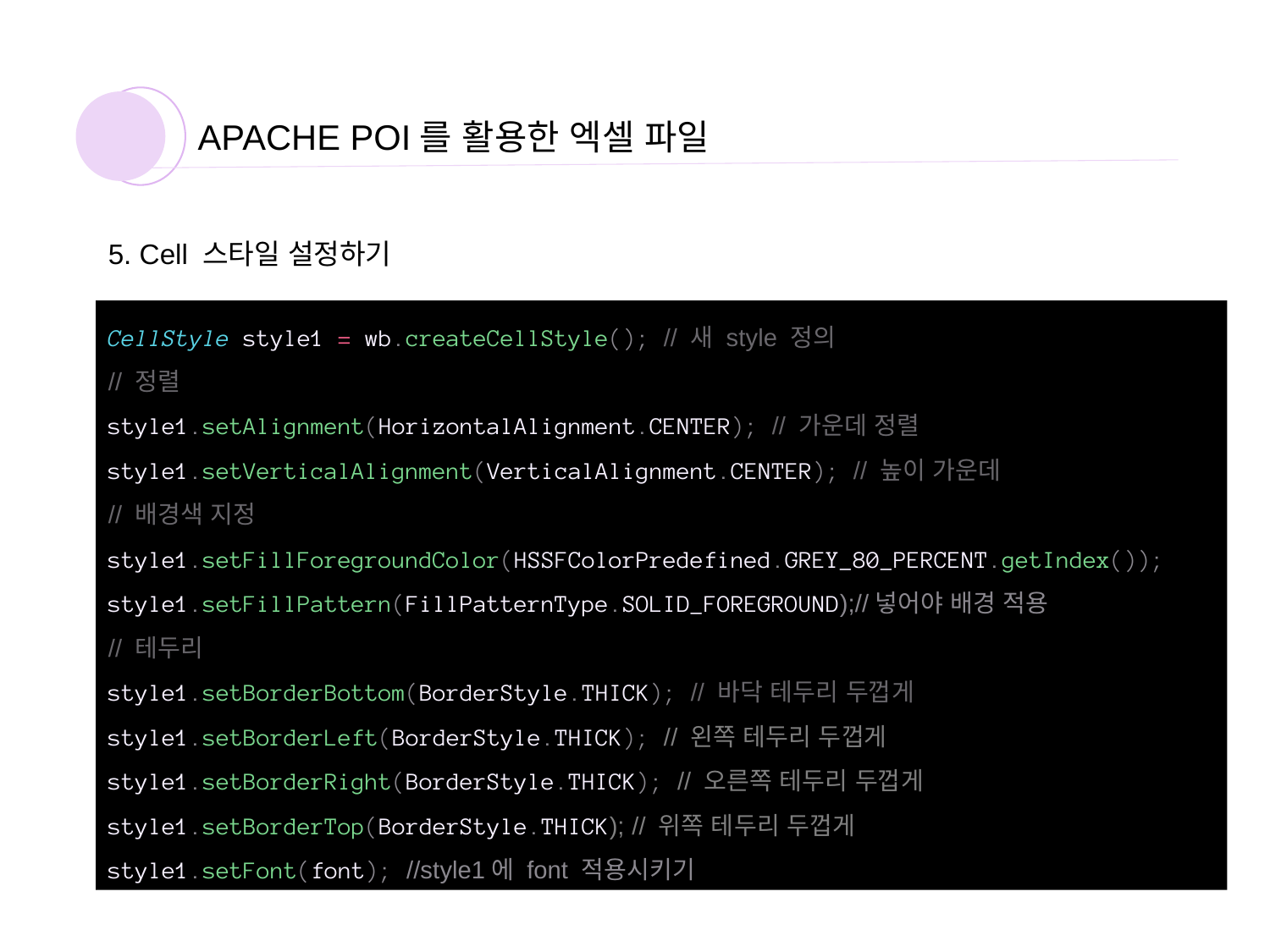

APACHE POI를 활용한 엑셀 파일
5. Cell 스타일 설정하기
CellStyle style1 = wb.createCellStyle(); // 새 style 정의
// 정렬
style1.setAlignment(HorizontalAlignment.CENTER); // 가운데 정렬
style1.setVerticalAlignment(VerticalAlignment.CENTER); // 높이 가운데
// 배경색 지정
style1.setFillForegroundColor(HSSFColorPredefined.GREY_80_PERCENT.getIndex());
style1.setFillPattern(FillPatternType.SOLID_FOREGROUND);//넣어야 배경 적용
// 테두리
style1.setBorderBottom(BorderStyle.THICK); // 바닥 테두리 두껍게
style1.setBorderLeft(BorderStyle.THICK); // 왼쪽 테두리 두껍게
style1.setBorderRight(BorderStyle.THICK); // 오른쪽 테두리 두껍게
style1.setBorderTop(BorderStyle.THICK); // 위쪽 테두리 두껍게
style1.setFont(font); //style1에 font 적용시키기